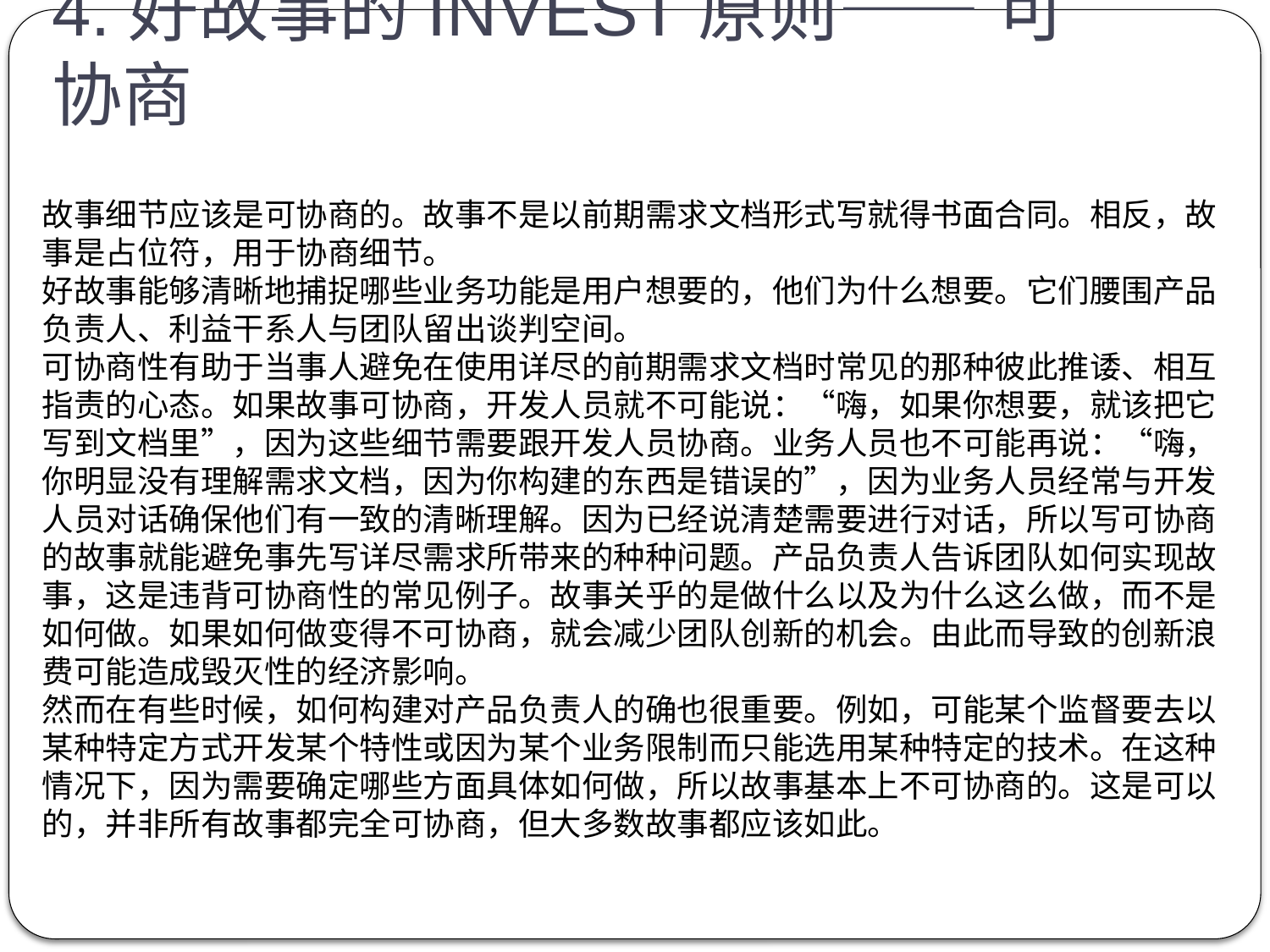

# 4.好故事的INVEST原则—— 可协商
故事细节应该是可协商的。故事不是以前期需求文档形式写就得书面合同。相反，故事是占位符，用于协商细节。
好故事能够清晰地捕捉哪些业务功能是用户想要的，他们为什么想要。它们腰围产品负责人、利益干系人与团队留出谈判空间。
可协商性有助于当事人避免在使用详尽的前期需求文档时常见的那种彼此推诿、相互指责的心态。如果故事可协商，开发人员就不可能说：“嗨，如果你想要，就该把它写到文档里”，因为这些细节需要跟开发人员协商。业务人员也不可能再说：“嗨，你明显没有理解需求文档，因为你构建的东西是错误的”，因为业务人员经常与开发人员对话确保他们有一致的清晰理解。因为已经说清楚需要进行对话，所以写可协商的故事就能避免事先写详尽需求所带来的种种问题。产品负责人告诉团队如何实现故事，这是违背可协商性的常见例子。故事关乎的是做什么以及为什么这么做，而不是如何做。如果如何做变得不可协商，就会减少团队创新的机会。由此而导致的创新浪费可能造成毁灭性的经济影响。
然而在有些时候，如何构建对产品负责人的确也很重要。例如，可能某个监督要去以某种特定方式开发某个特性或因为某个业务限制而只能选用某种特定的技术。在这种情况下，因为需要确定哪些方面具体如何做，所以故事基本上不可协商的。这是可以的，并非所有故事都完全可协商，但大多数故事都应该如此。